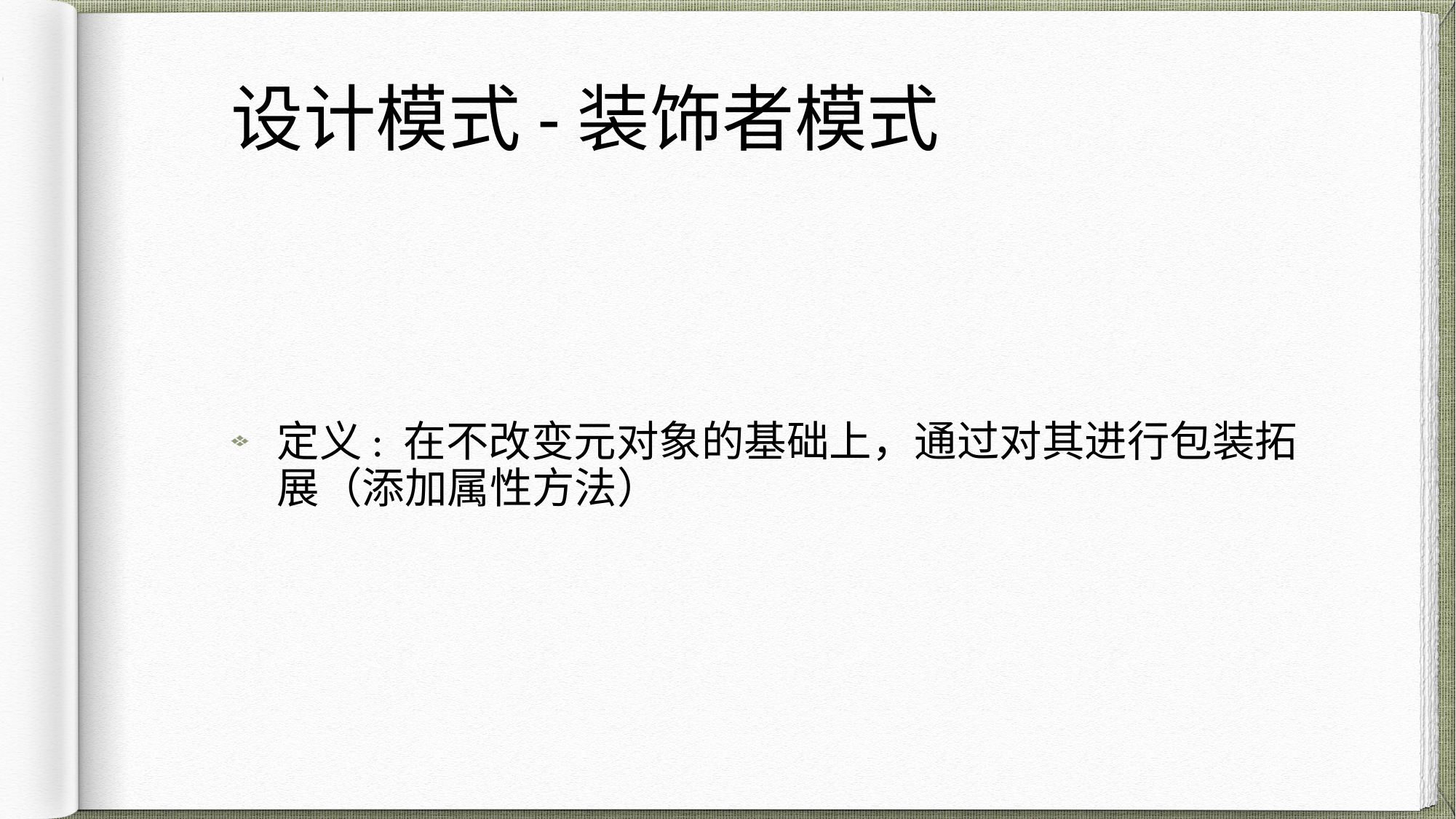

# 设计模式-装饰者模式

定义: 在不改变元对象的基础上，通过对其进行包装拓展（添加属性方法）